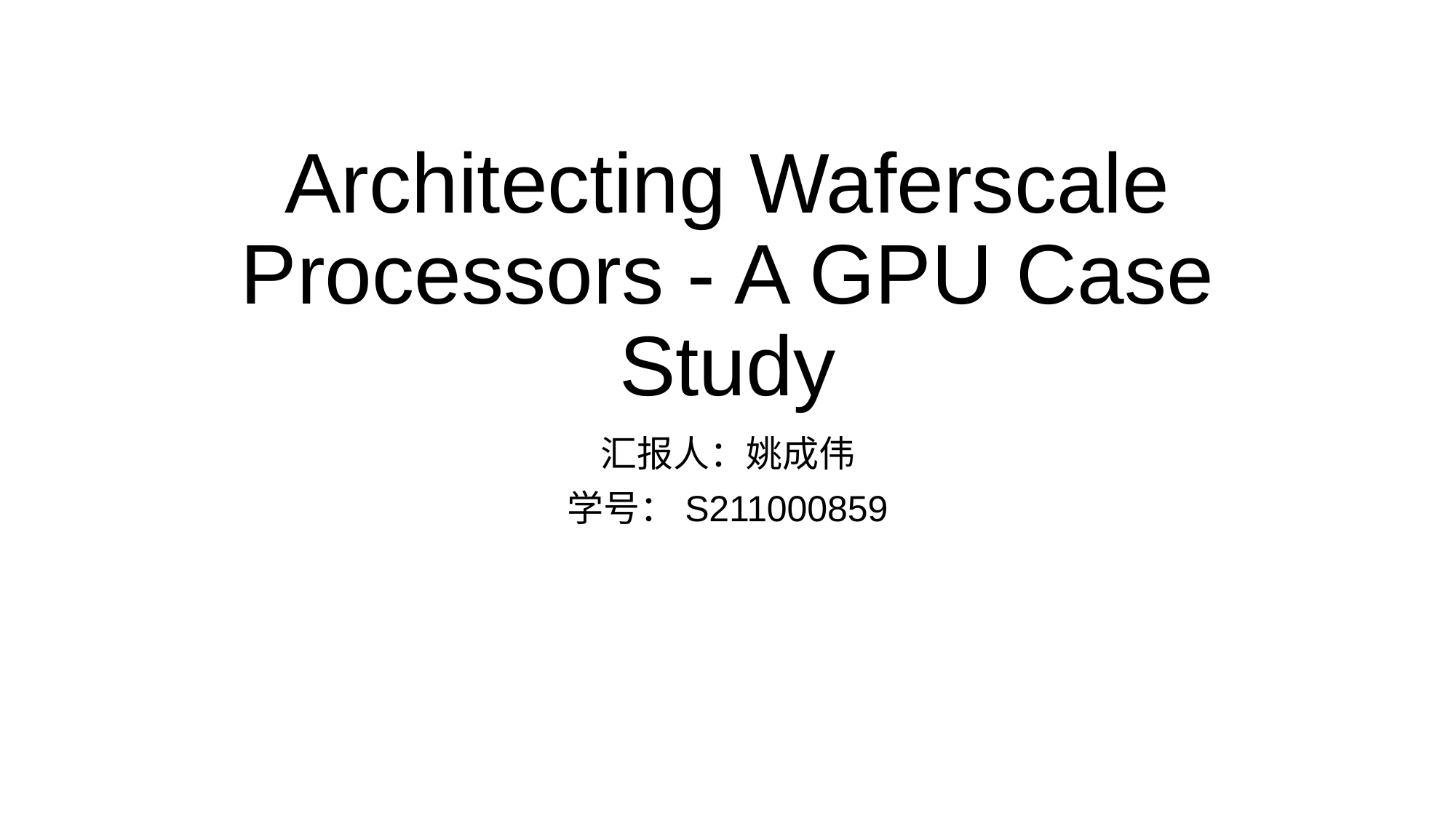

# Architecting Waferscale Processors - A GPU Case Study
汇报人：姚成伟
学号：S211000859